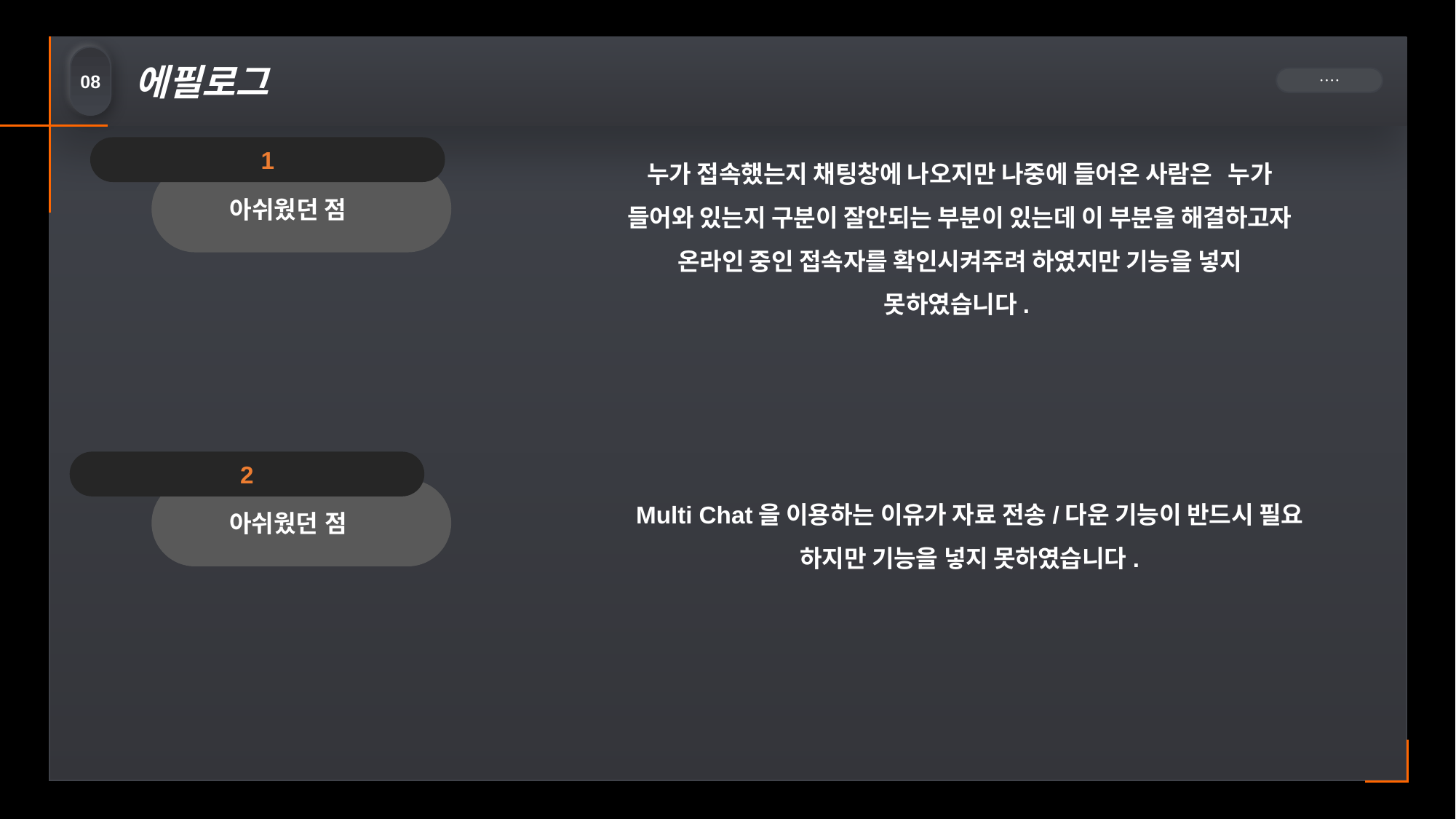

에필로그

08
●  ●  ●  ●

1
누가 접속했는지 채팅창에 나오지만 나중에 들어온 사람은   누가 들어와 있는지 구분이 잘안되는 부분이 있는데 이 부분을 해결하고자 온라인 중인 접속자를 확인시켜주려 하였지만 기능을 넣지 못하였습니다.
아쉬웠던 점
2
아쉬웠던 점
Multi Chat을 이용하는 이유가 자료 전송/다운 기능이 반드시 필요 하지만 기능을 넣지 못하였습니다.